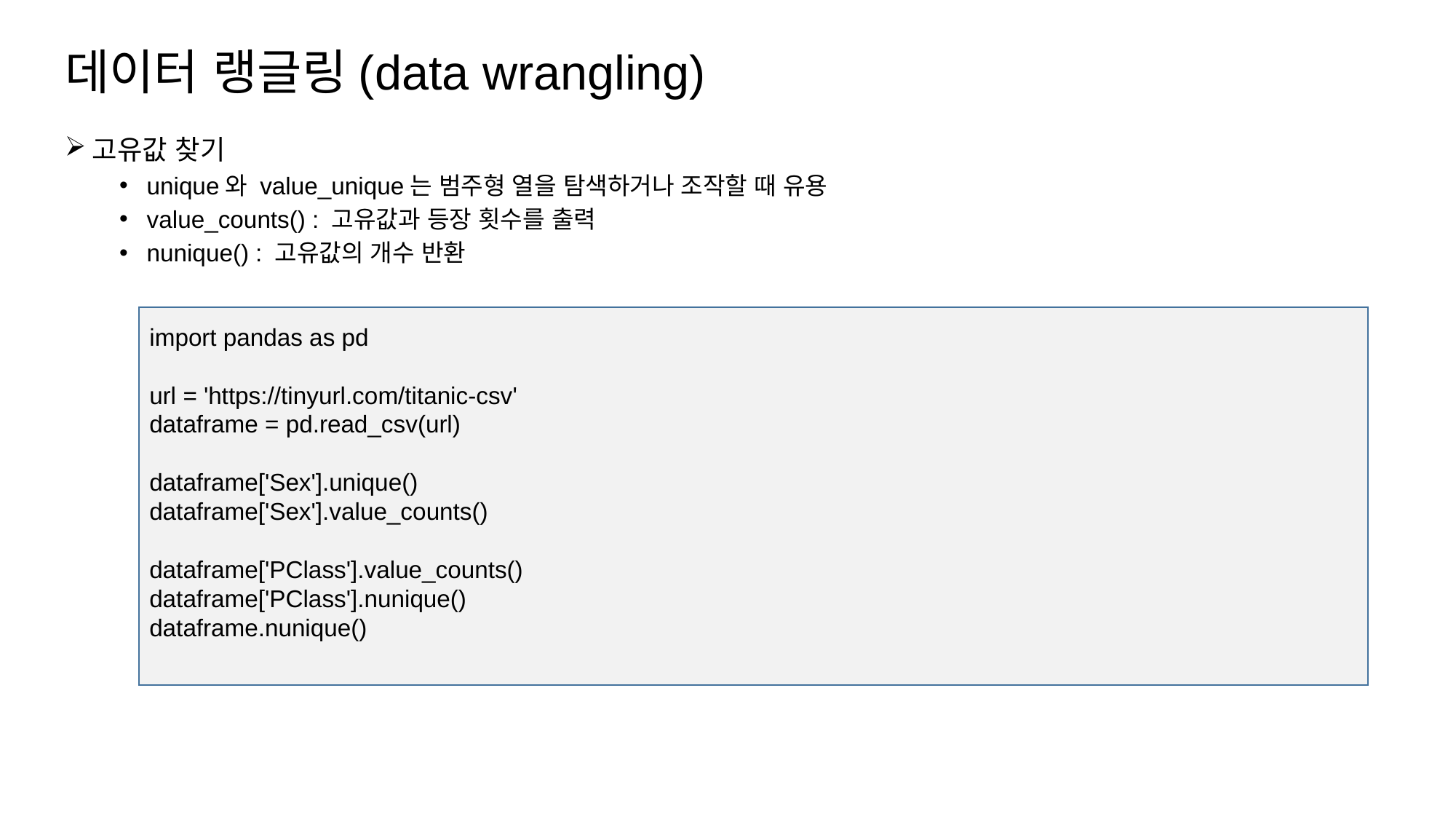

# 데이터 랭글링(data wrangling)
고유값 찾기
unique와 value_unique는 범주형 열을 탐색하거나 조작할 때 유용
value_counts() : 고유값과 등장 횟수를 출력
nunique() : 고유값의 개수 반환
import pandas as pd

url = 'https://tinyurl.com/titanic-csv'
dataframe = pd.read_csv(url)

dataframe['Sex'].unique()
dataframe['Sex'].value_counts()

dataframe['PClass'].value_counts()
dataframe['PClass'].nunique()
dataframe.nunique()